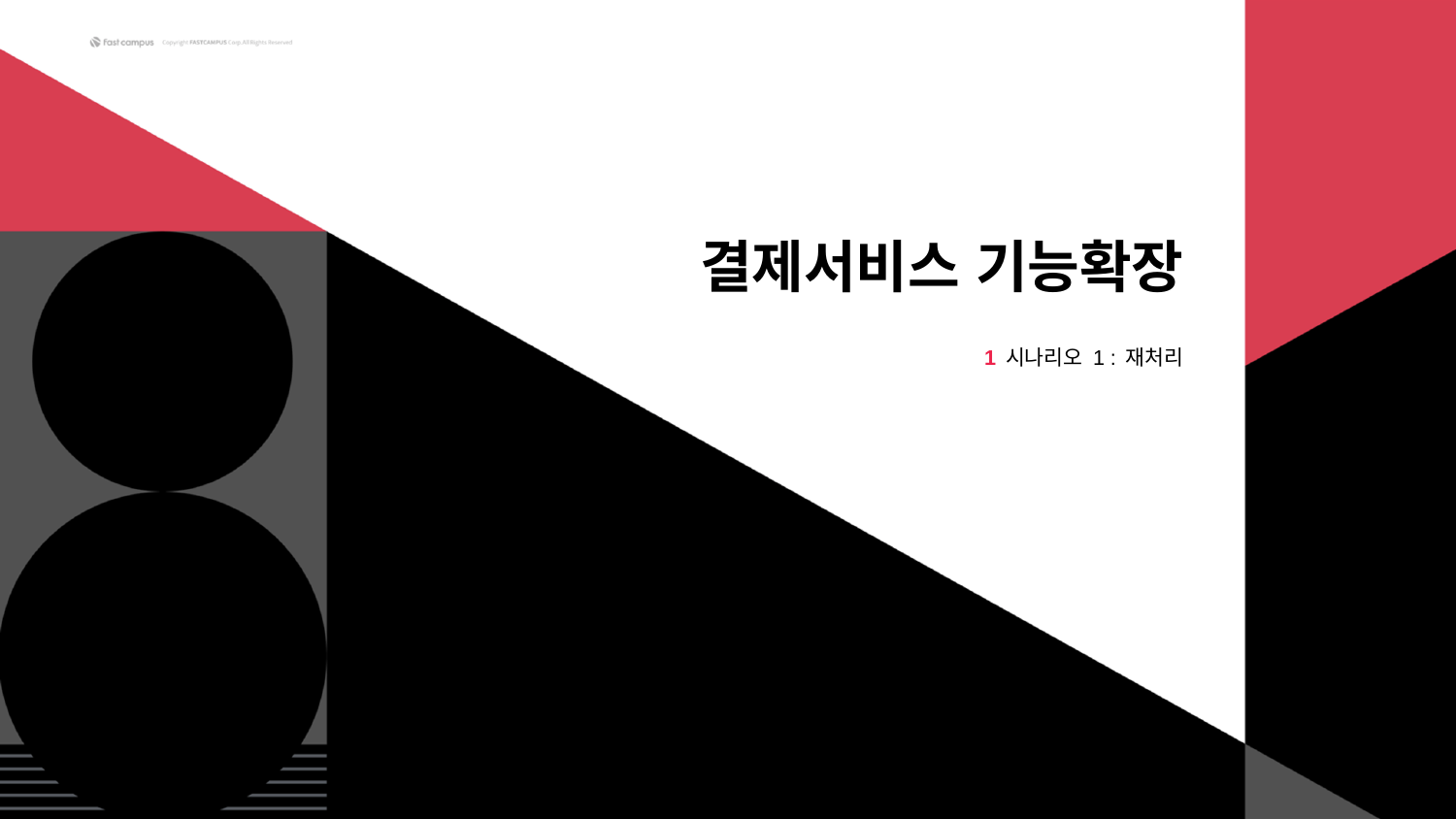

# 결제서비스 기능확장
1 시나리오 1 : 재처리